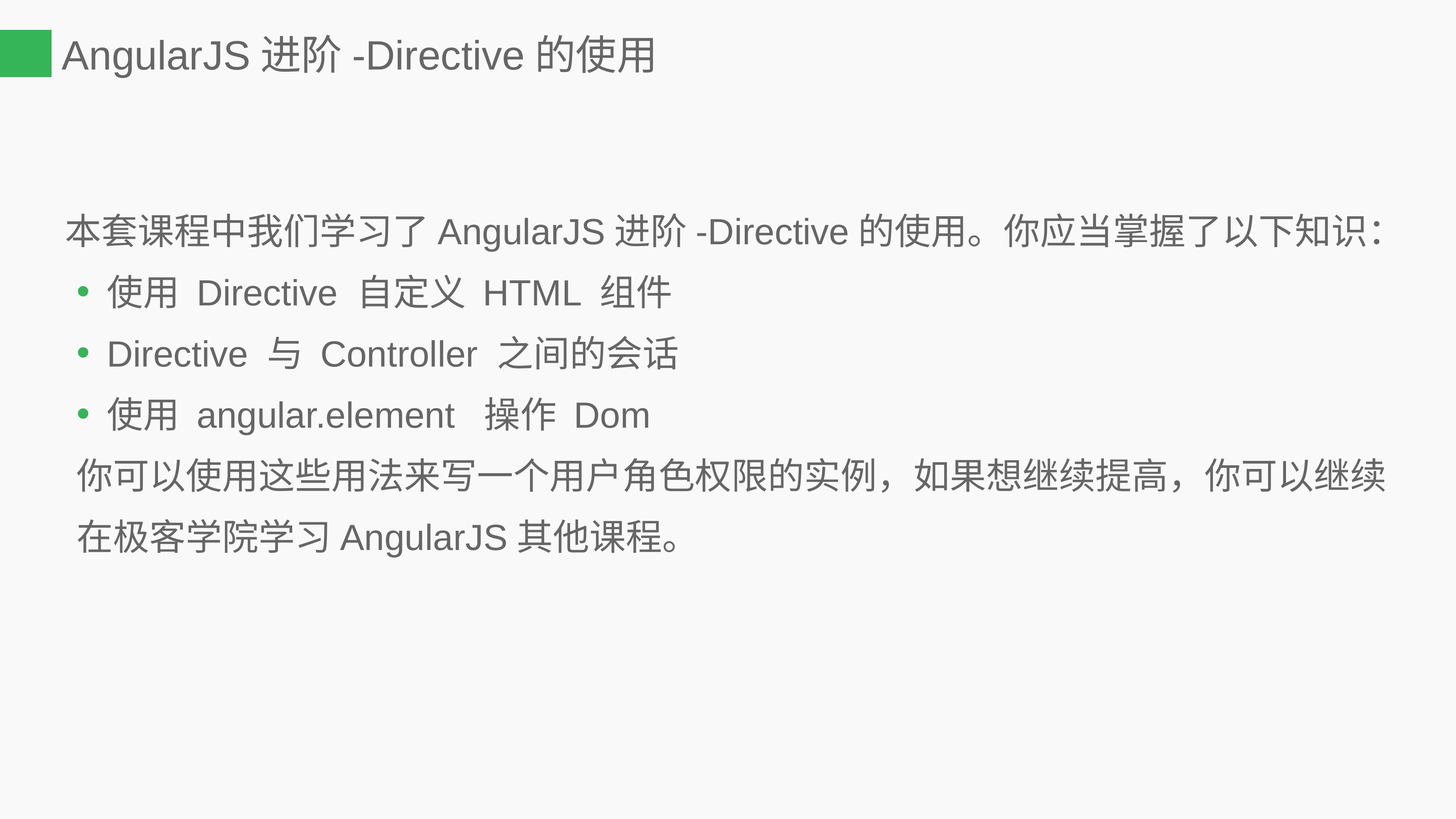

# AngularJS进阶-Directive的使用
本套课程中我们学习了AngularJS进阶-Directive的使用。你应当掌握了以下知识：
使用 Directive 自定义 HTML 组件
Directive 与 Controller 之间的会话
使用 angular.element  操作 Dom
你可以使用这些用法来写一个用户角色权限的实例，如果想继续提高，你可以继续在极客学院学习AngularJS其他课程。